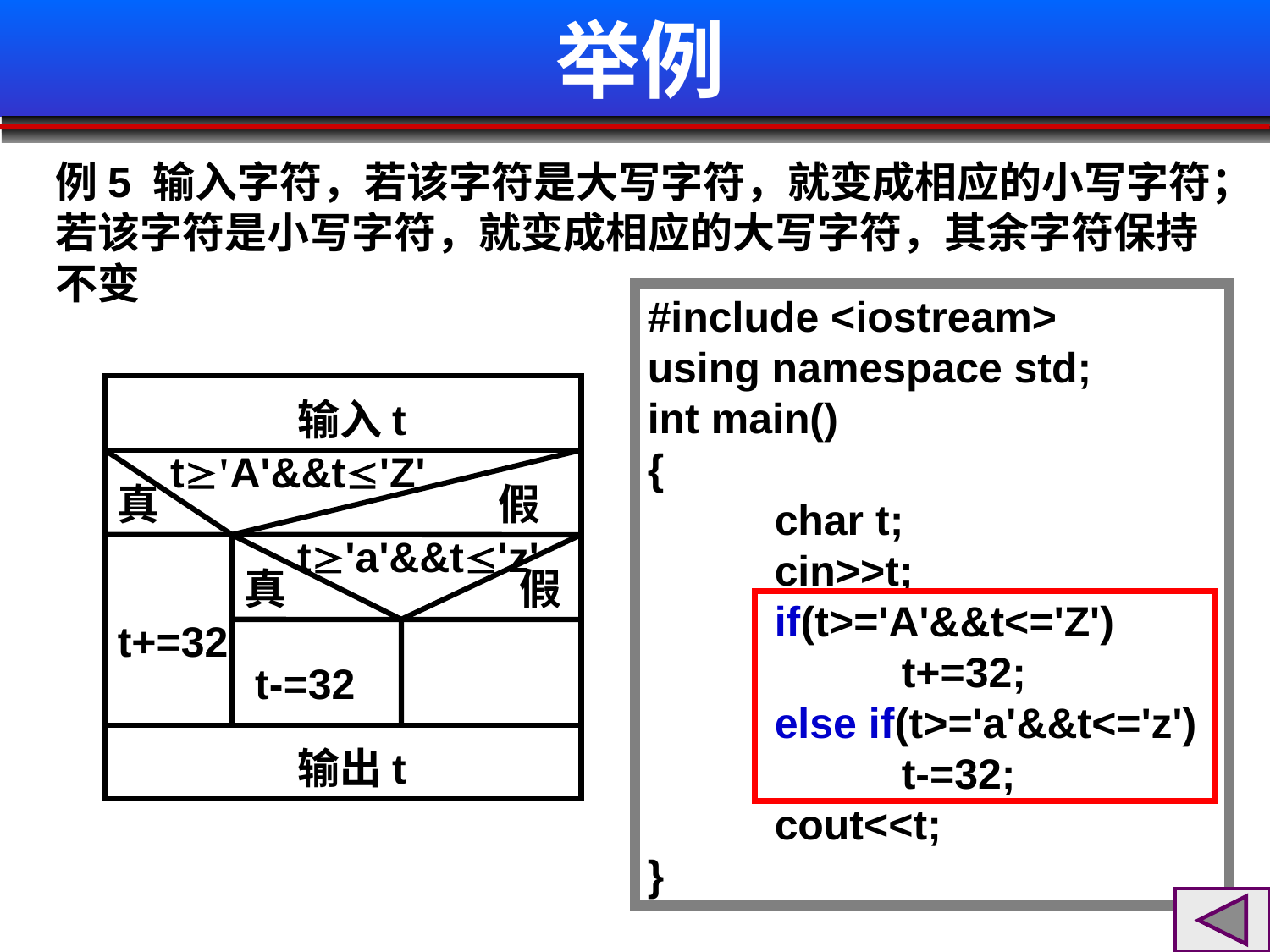

# 举例

例5 输入字符，若该字符是大写字符，就变成相应的小写字符；若该字符是小写字符，就变成相应的大写字符，其余字符保持不变
#include <iostream>
using namespace std;
int main()
{
	char t;
	cin>>t;
	if(t>='A'&&t<='Z')
		t+=32;
	else if(t>='a'&&t<='z')
		t-=32;
	cout<<t;
}

输入t
t≥'A'&&t≤'Z'

真
假
t≥'a'&&t≤'z'

真
假

t+=32

t-=32

输出t